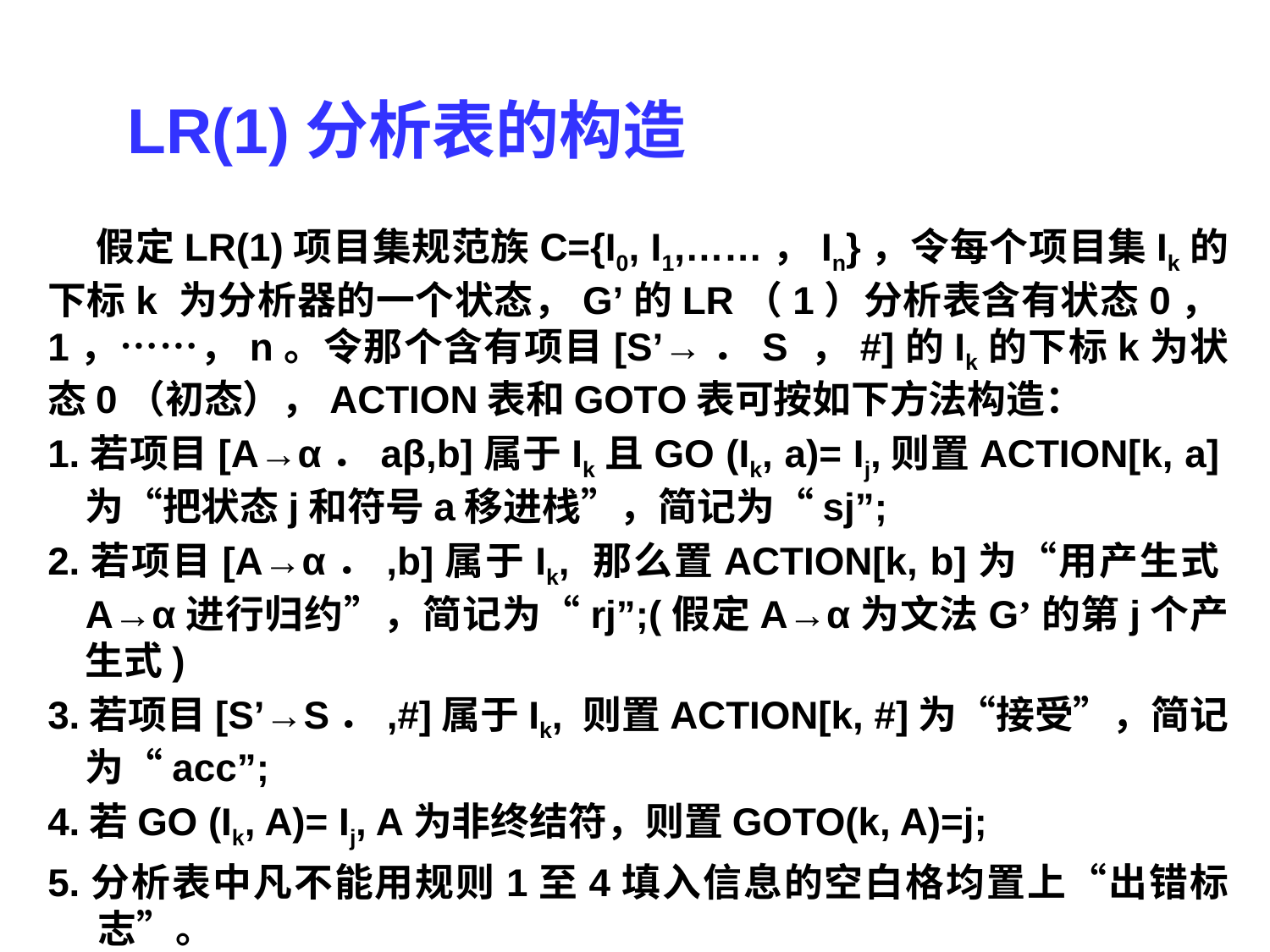

# LR(1)分析表的构造
    假定LR(1)项目集规范族C={I0, I1,……，In}，令每个项目集Ik的下标k 为分析器的一个状态，G’的LR（1）分析表含有状态0，1，……，n。令那个含有项目[S’→．S ，#]的Ik的下标k为状态0（初态），ACTION表和GOTO表可按如下方法构造：
1.若项目[A→α．aβ,b]属于Ik且GO (Ik, a)= Ij,则置ACTION[k, a]为“把状态j和符号a移进栈”，简记为“sj”;
2.若项目[A→α．,b]属于Ik, 那么置ACTION[k, b]为“用产生式A→α进行归约”，简记为“rj”;(假定A→α为文法G’的第j个产生式)
3.若项目[S’→S．,#]属于Ik, 则置ACTION[k, #]为“接受”，简记为“acc”;
4.若GO (Ik, A)= Ij, A为非终结符，则置GOTO(k, A)=j;
5.分析表中凡不能用规则1至4填入信息的空白格均置上“出错标志”。

97